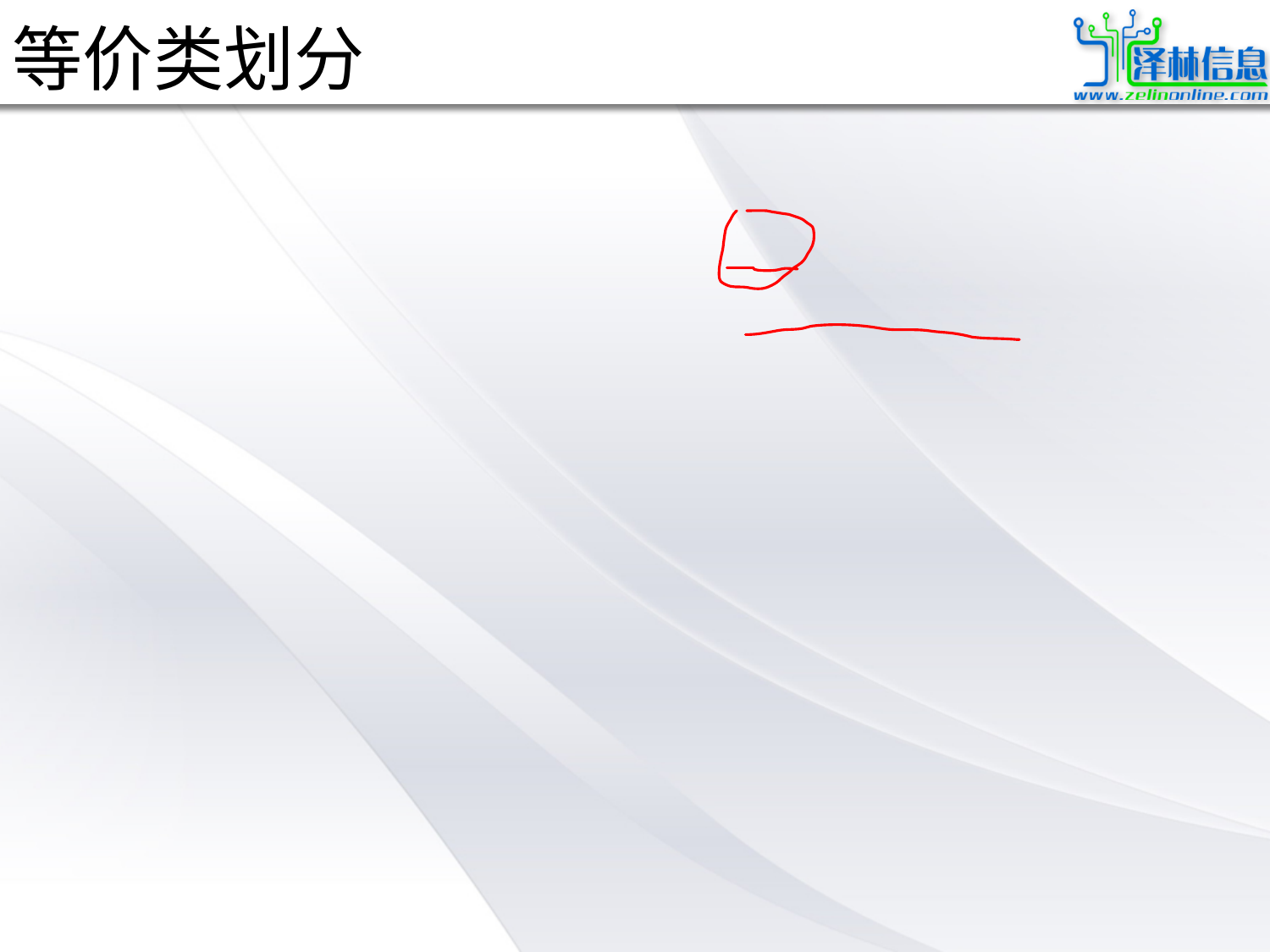

# 等价类划分
⑤在规定了输入数据必须遵守的规则的情况下,可确立一个有效等价类（符合规则）和若干个无效等价类（从不同角度违反规则）。

⑥在确知已划分的等价类中各元素在程序处理中的方式不同的情况下,则应再将该等价类进一步的划分为更小的等价类。